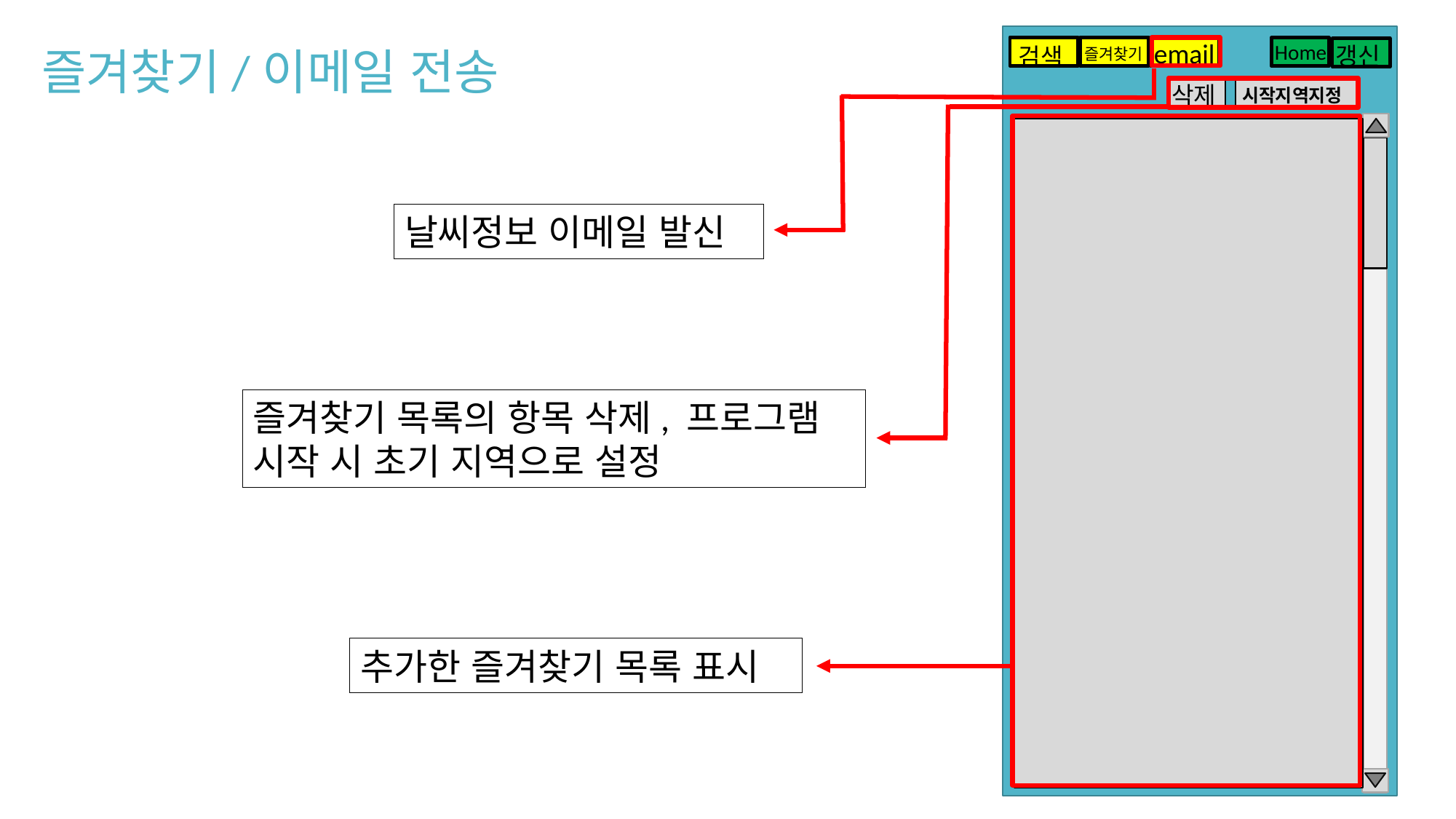

email
갱신
검색
즐겨찾기
Home

즐겨찾기/이메일 전송

삭제

시작지역지정

날씨정보 이메일 발신
즐겨찾기 목록의 항목 삭제, 프로그램 시작 시 초기 지역으로 설정
추가한 즐겨찾기 목록 표시